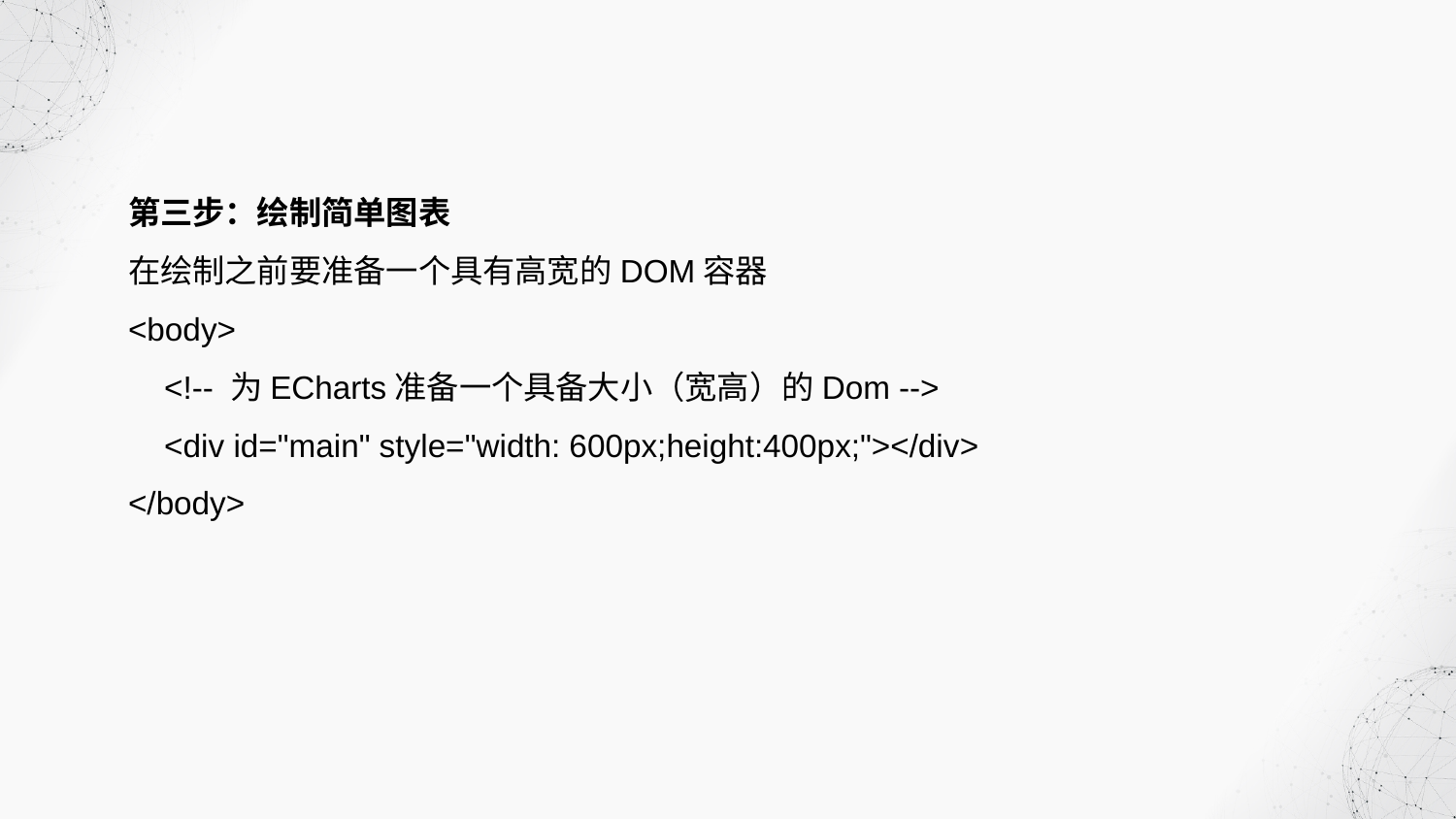

第三步：绘制简单图表
在绘制之前要准备一个具有高宽的DOM容器
<body>
    <!-- 为ECharts准备一个具备大小（宽高）的Dom -->
    <div id="main" style="width: 600px;height:400px;"></div>
</body>